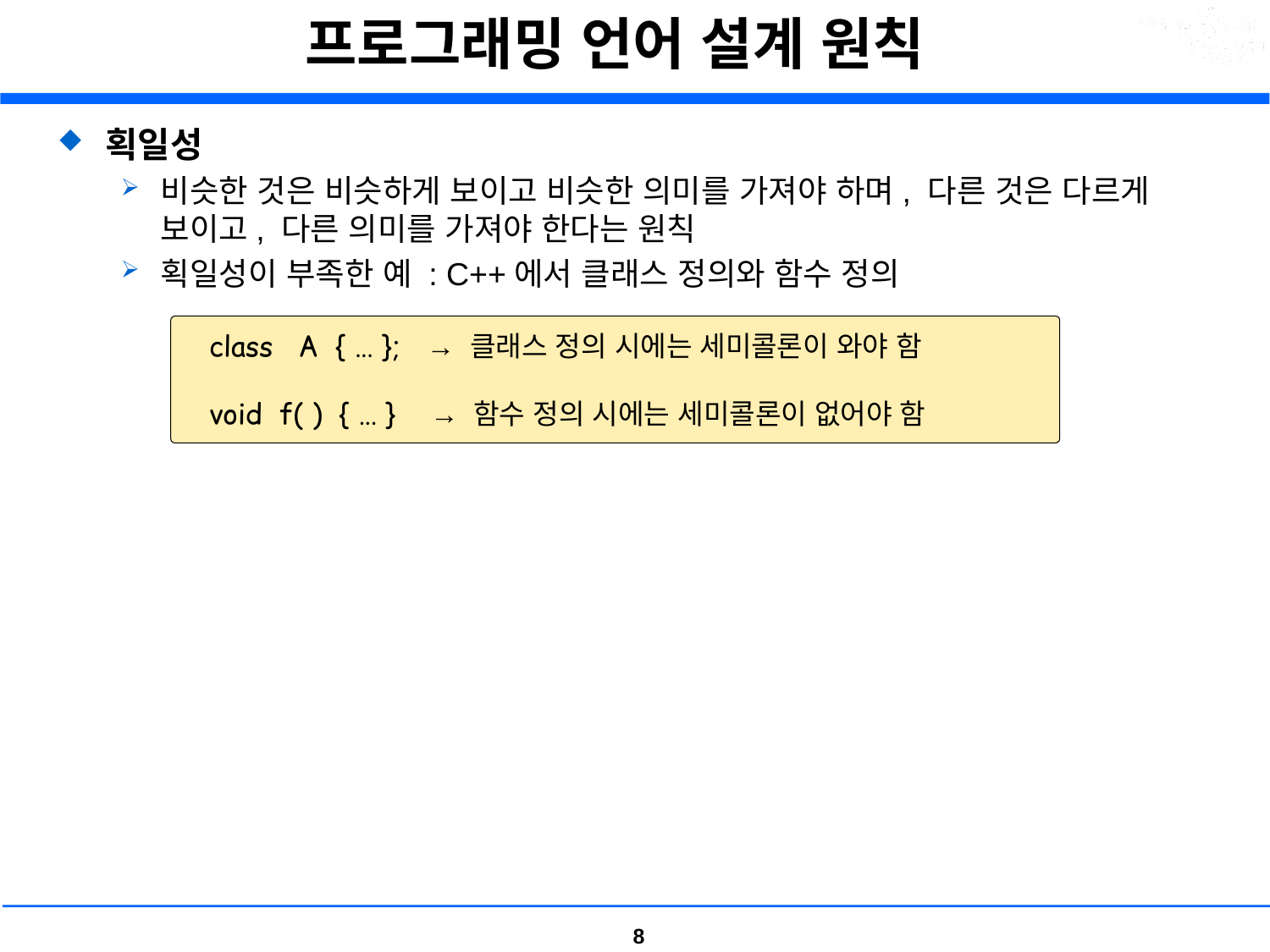

# 프로그래밍 언어 설계 원칙
획일성
비슷한 것은 비슷하게 보이고 비슷한 의미를 가져야 하며, 다른 것은 다르게 보이고, 다른 의미를 가져야 한다는 원칙
획일성이 부족한 예 : C++에서 클래스 정의와 함수 정의

class   A  { … };   → 클래스 정의 시에는 세미콜론이 와야 함
void  f( )  { … }    → 함수 정의 시에는 세미콜론이 없어야 함